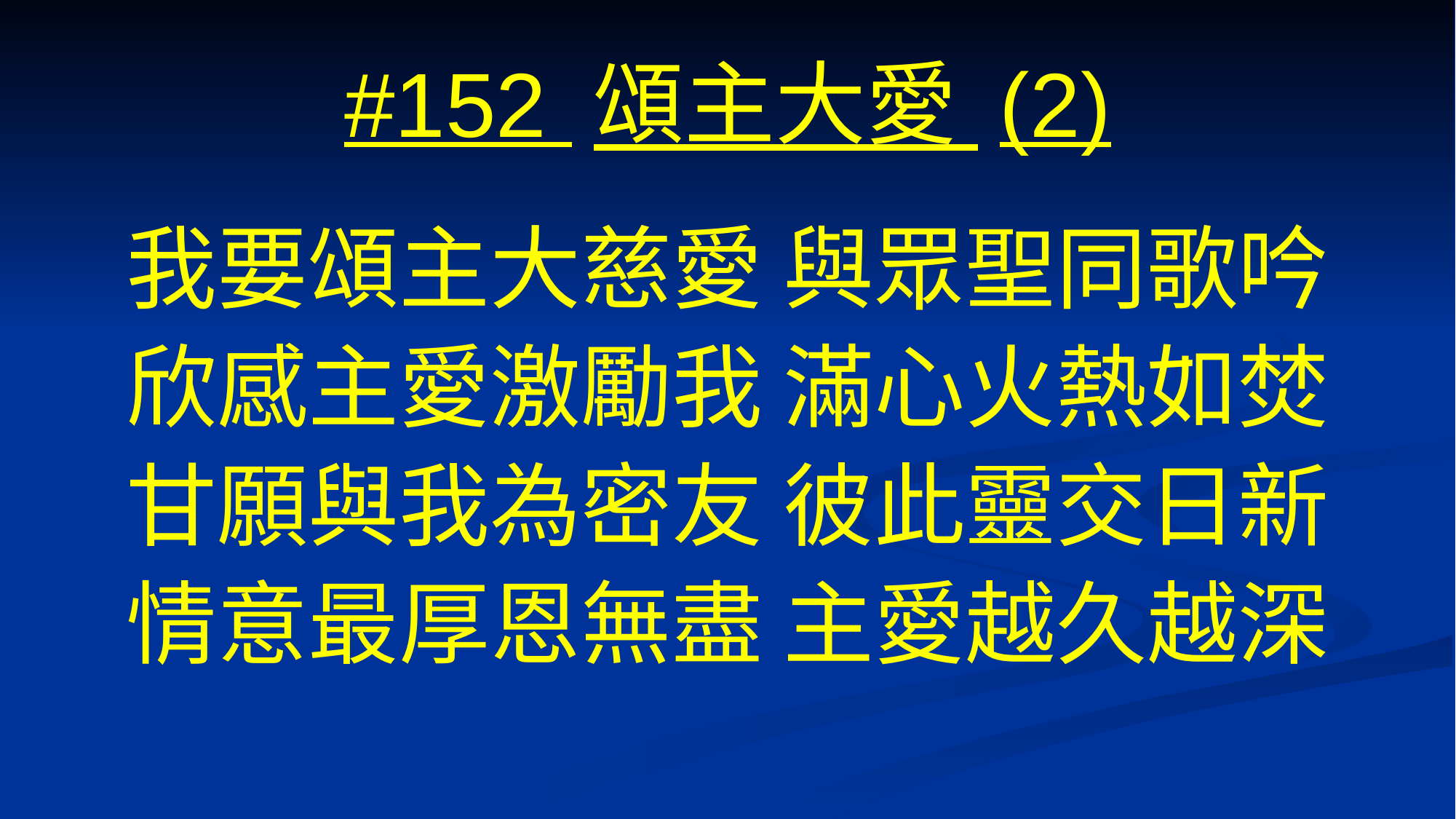

# #152 頌主大愛 (2)
我要頌主大慈愛 與眾聖同歌吟
欣感主愛激勵我 滿心火熱如焚
甘願與我為密友 彼此靈交日新
情意最厚恩無盡 主愛越久越深